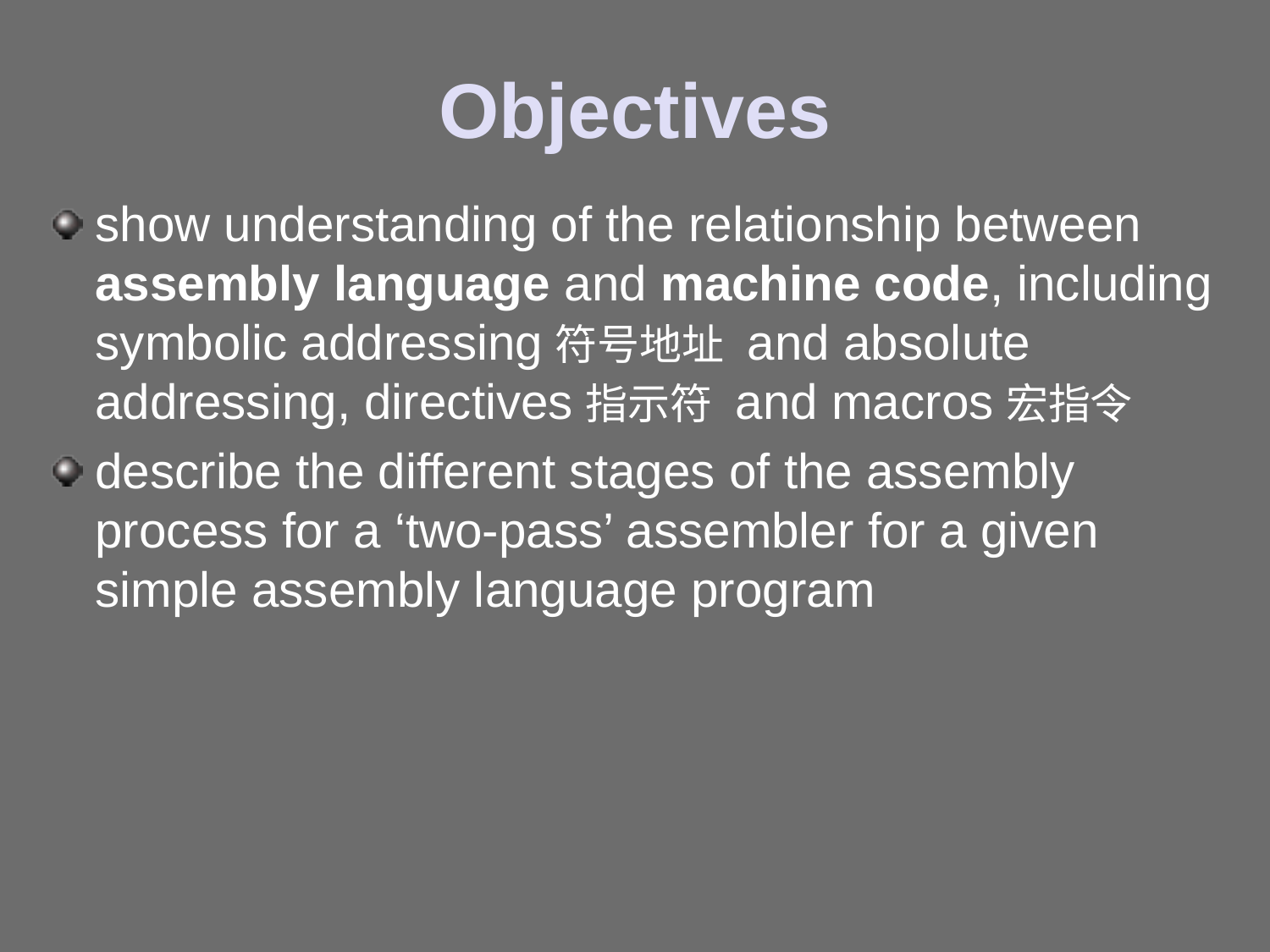

# Objectives
show understanding of the relationship between assembly language and machine code, including symbolic addressing符号地址 and absolute addressing, directives指示符 and macros宏指令
describe the different stages of the assembly process for a ‘two-pass’ assembler for a given simple assembly language program